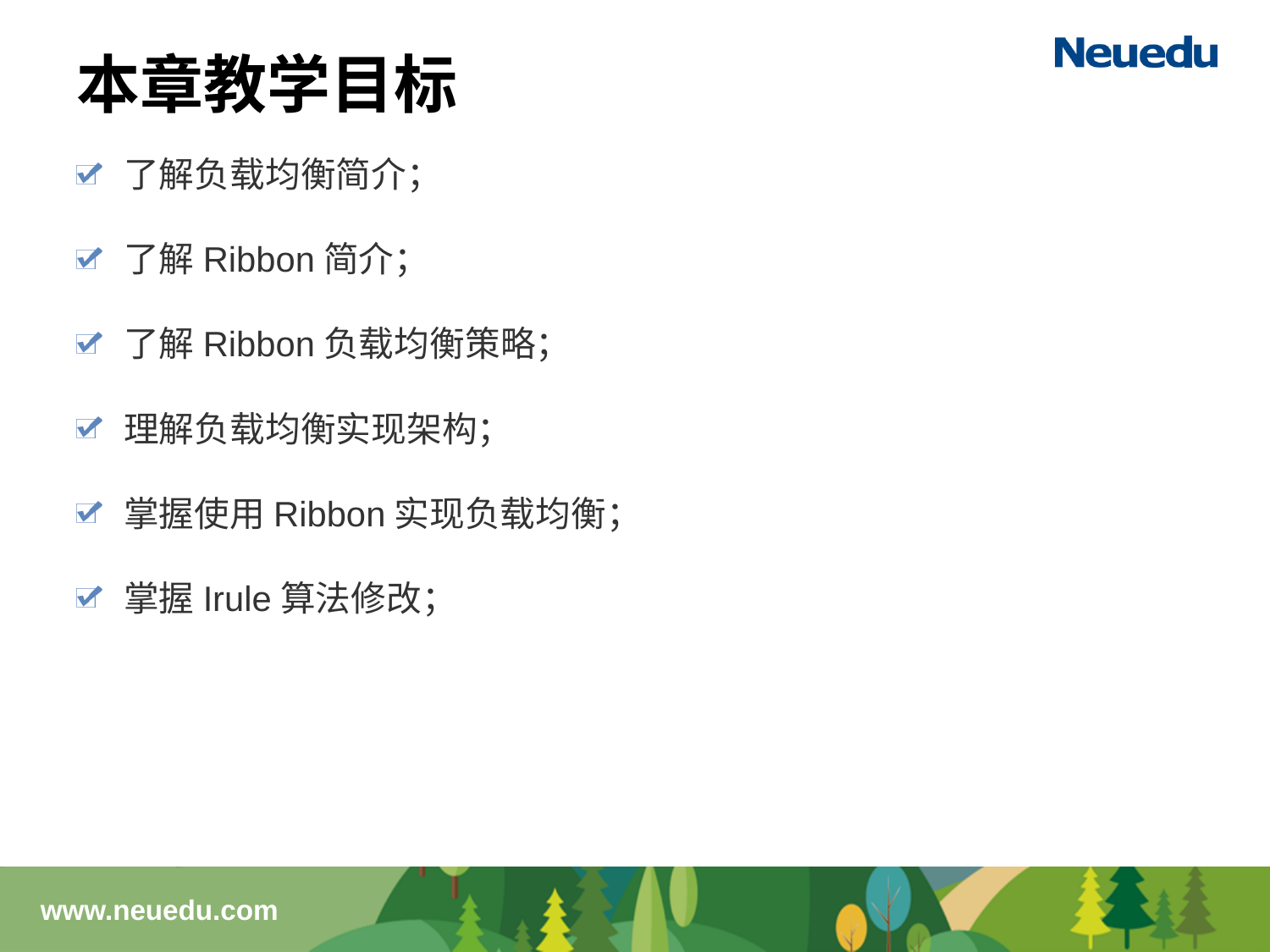

# 本章教学目标
了解负载均衡简介；

了解Ribbon简介；

了解Ribbon负载均衡策略；

理解负载均衡实现架构；

掌握使用Ribbon实现负载均衡；

掌握Irule算法修改；